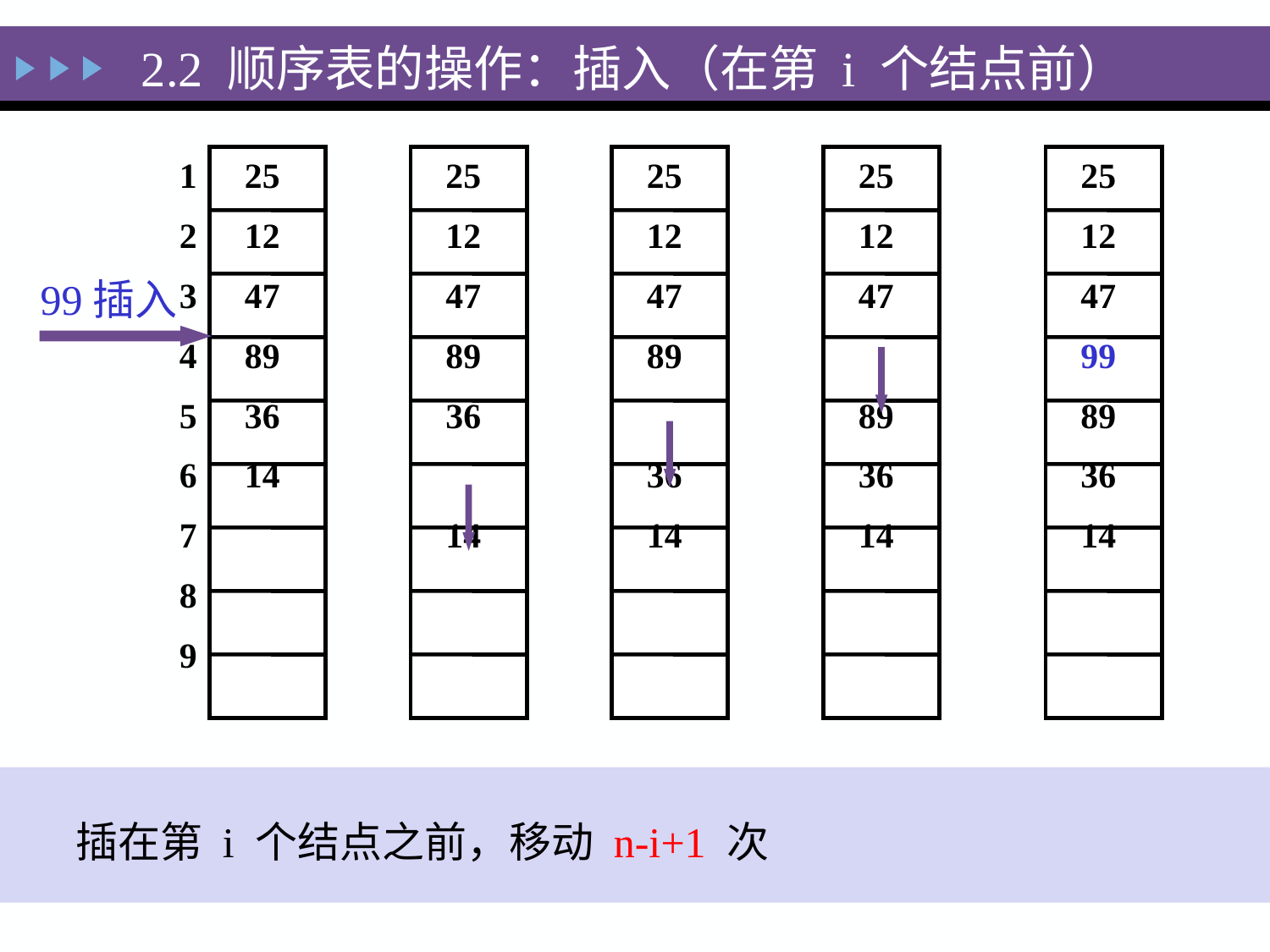

2.2 顺序表的操作：插入（在第 i 个结点前）
1
2
3
4
5
6
7
8
9

25
12
47
89
36
14

25
12
47
89
36

14

25
12
47
89

36
14

25
12
47

89
36
14

25
12
47
99
89
36
14

99插入

插在第 i 个结点之前，移动 n-i+1 次